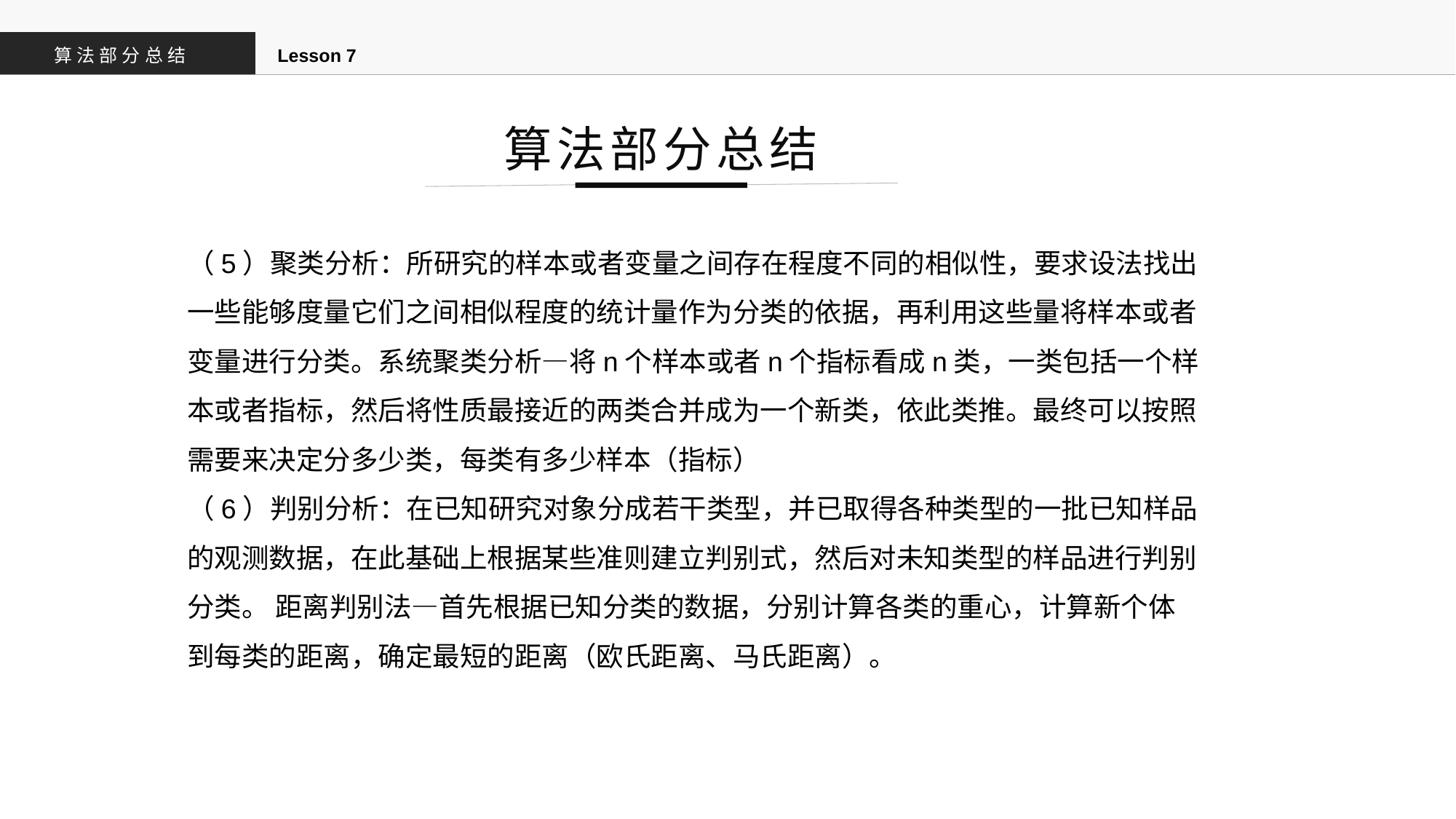

算法部分总结
Lesson 7
算法部分总结

（5）聚类分析：所研究的样本或者变量之间存在程度不同的相似性，要求设法找出一些能够度量它们之间相似程度的统计量作为分类的依据，再利用这些量将样本或者变量进行分类。系统聚类分析—将n个样本或者n个指标看成n类，一类包括一个样本或者指标，然后将性质最接近的两类合并成为一个新类，依此类推。最终可以按照需要来决定分多少类，每类有多少样本（指标）
（6）判别分析：在已知研究对象分成若干类型，并已取得各种类型的一批已知样品的观测数据，在此基础上根据某些准则建立判别式，然后对未知类型的样品进行判别分类。 距离判别法—首先根据已知分类的数据，分别计算各类的重心，计算新个体到每类的距离，确定最短的距离（欧氏距离、马氏距离）。